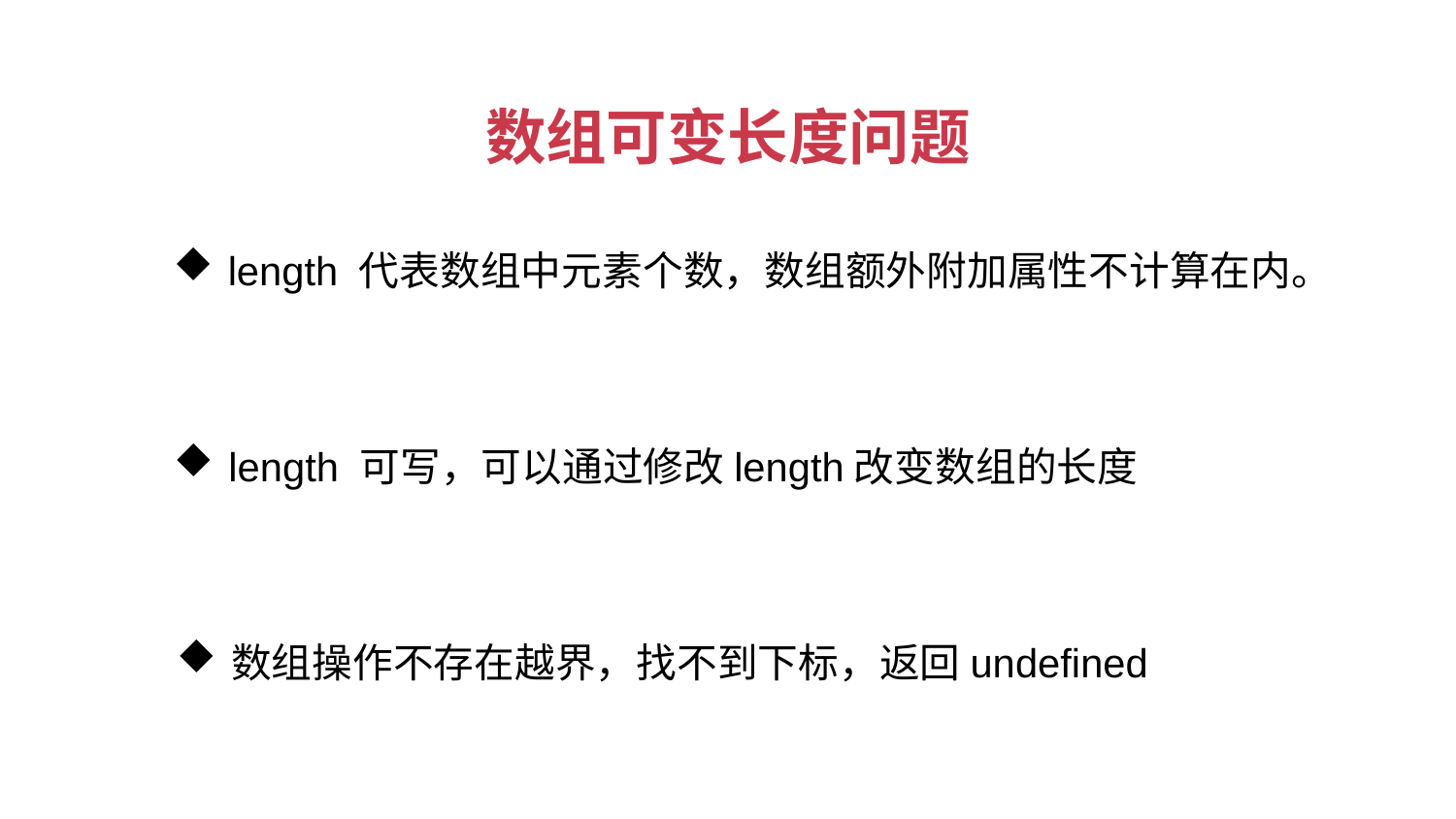

数组可变长度问题
length 代表数组中元素个数，数组额外附加属性不计算在内。
length 可写，可以通过修改length改变数组的长度
数组操作不存在越界，找不到下标，返回undefined